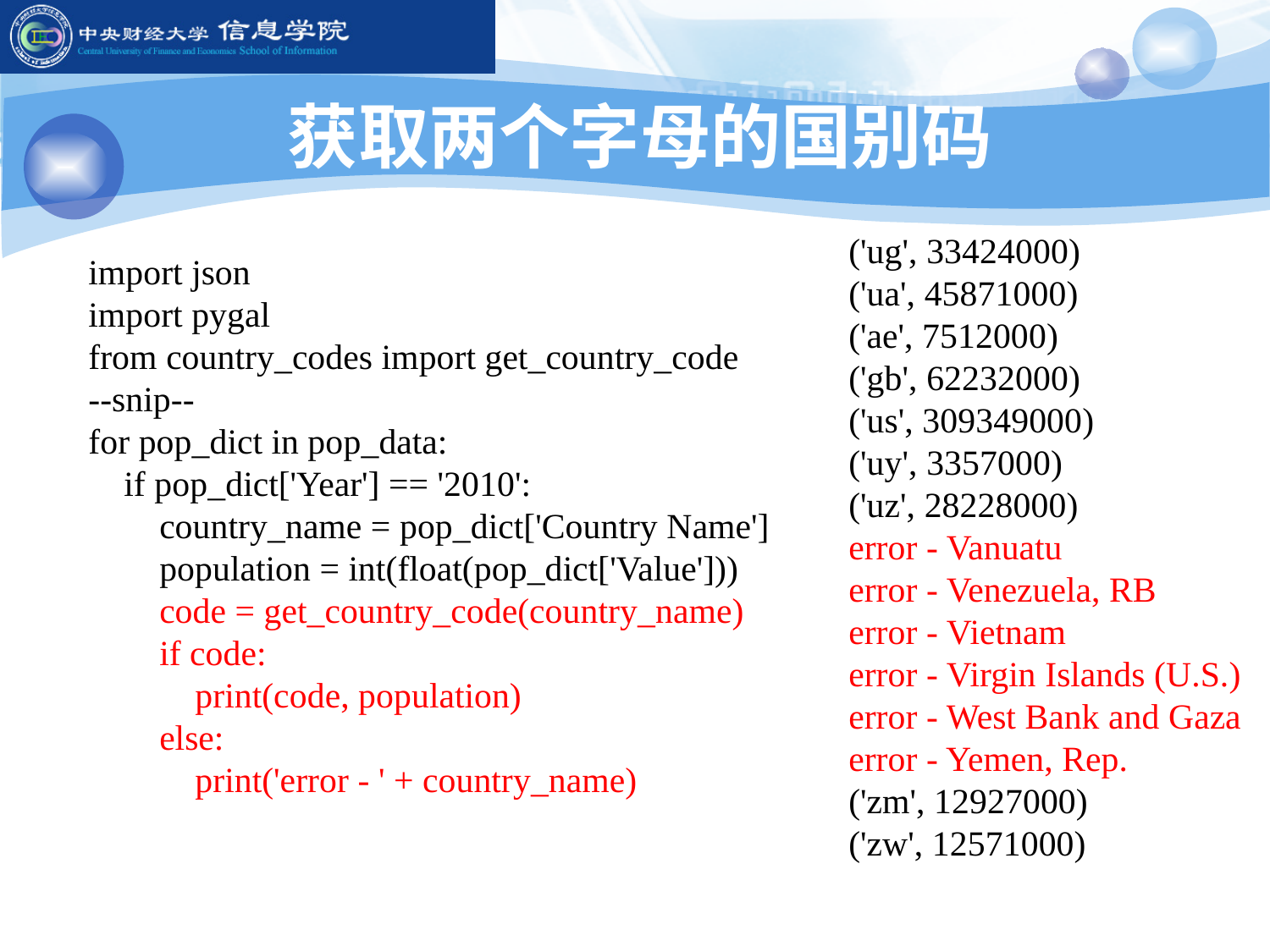

# 获取两个字母的国别码
('ug', 33424000)
('ua', 45871000)
('ae', 7512000)
('gb', 62232000)
('us', 309349000)
('uy', 3357000)
('uz', 28228000)
error - Vanuatu
error - Venezuela, RB
error - Vietnam
error - Virgin Islands (U.S.)
error - West Bank and Gaza
error - Yemen, Rep.
('zm', 12927000)
('zw', 12571000)
import json
import pygal
from country_codes import get_country_code
--snip--
for pop_dict in pop_data:
    if pop_dict['Year'] == '2010':
        country_name = pop_dict['Country Name']
        population = int(float(pop_dict['Value']))
        code = get_country_code(country_name)
        if code:
            print(code, population)
        else:
            print('error - ' + country_name)